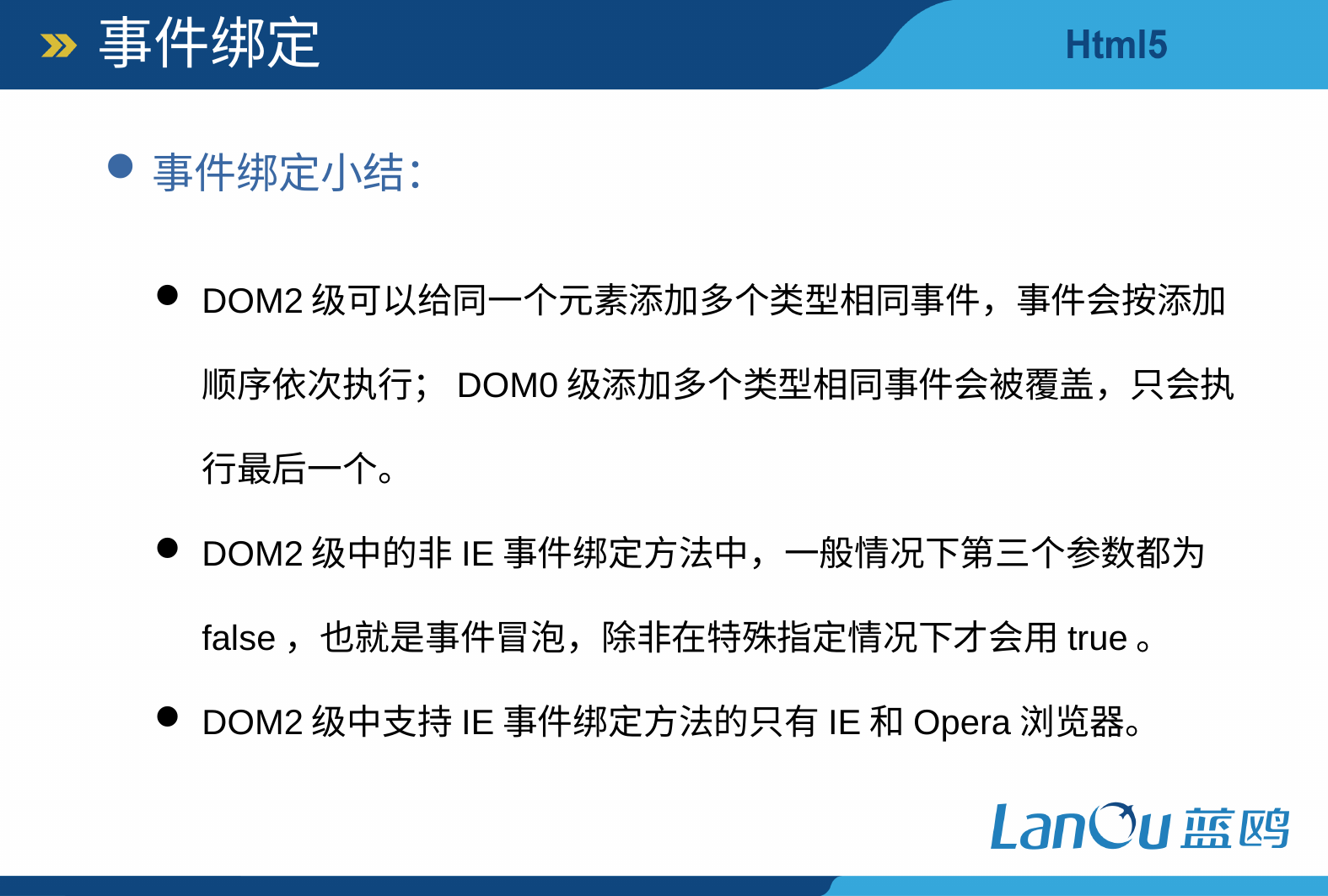

事件绑定
事件绑定小结：
DOM2级可以给同一个元素添加多个类型相同事件，事件会按添加顺序依次执行；DOM0级添加多个类型相同事件会被覆盖，只会执行最后一个。
DOM2级中的非IE事件绑定方法中，一般情况下第三个参数都为false，也就是事件冒泡，除非在特殊指定情况下才会用true。
DOM2级中支持IE事件绑定方法的只有IE和Opera浏览器。